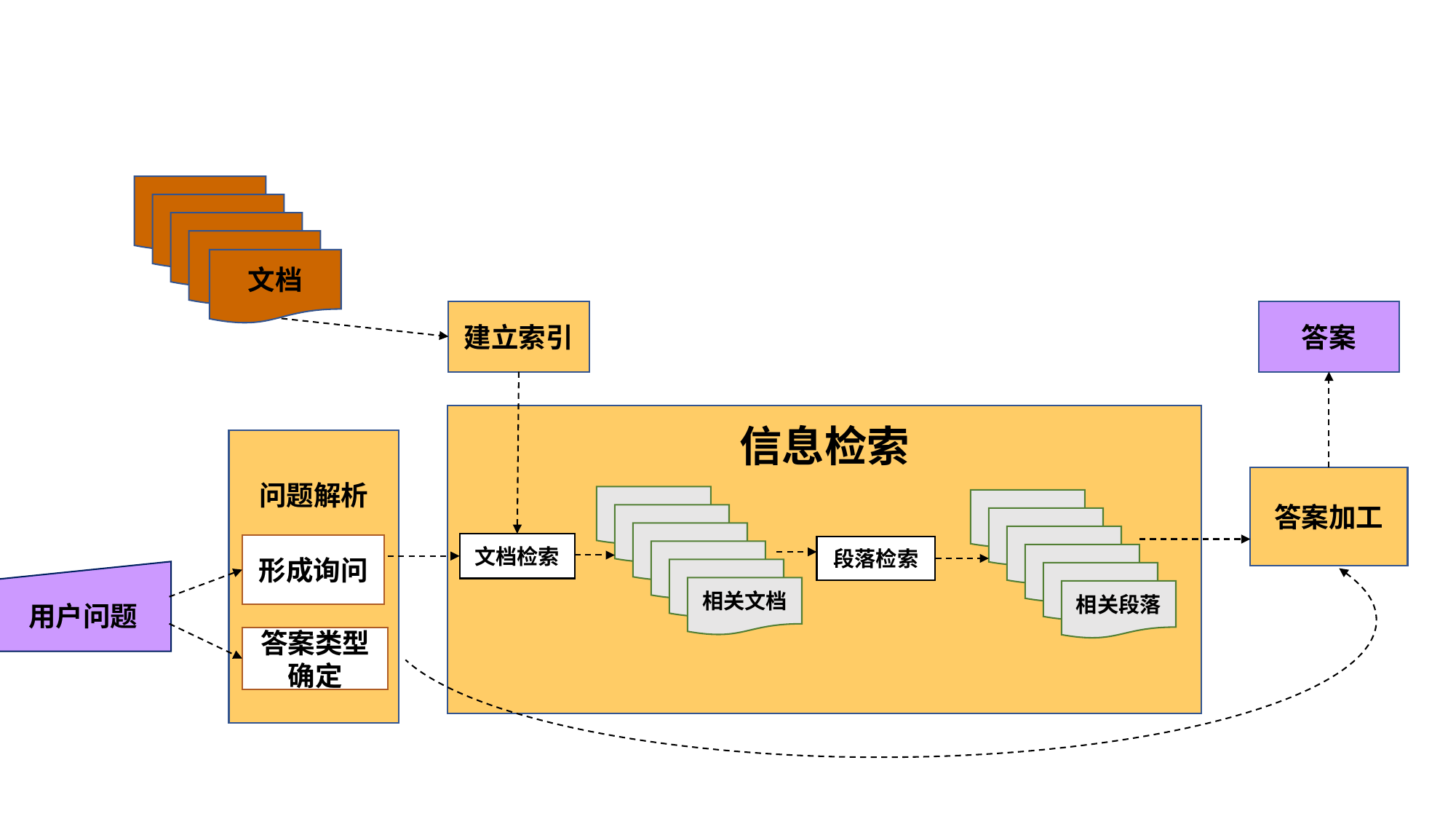

文档
建立索引
答案
信息检索

问题解析

答案加工

文档检索
形成询问
段落检索

用户问题

相关文档
相关段落
答案类型确定